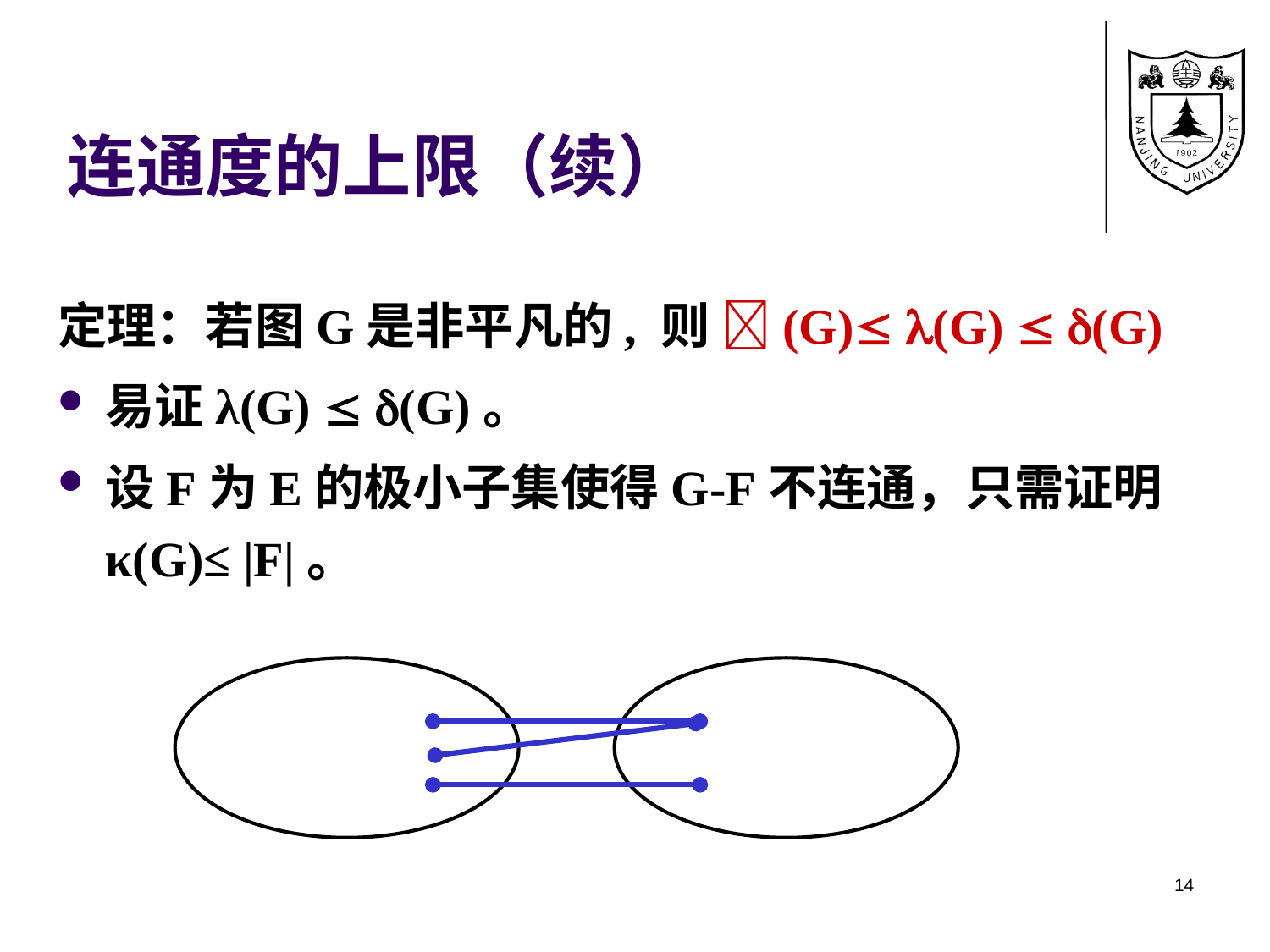

连通度的上限（续）
定理：若图G是非平凡的, 则 κ(G)≤ λ(G) ≤ δ(G)
易证λ(G) ≤ δ(G)。
设F为E的极小子集使得G-F不连通，只需证明κ(G)≤ |F|。

14